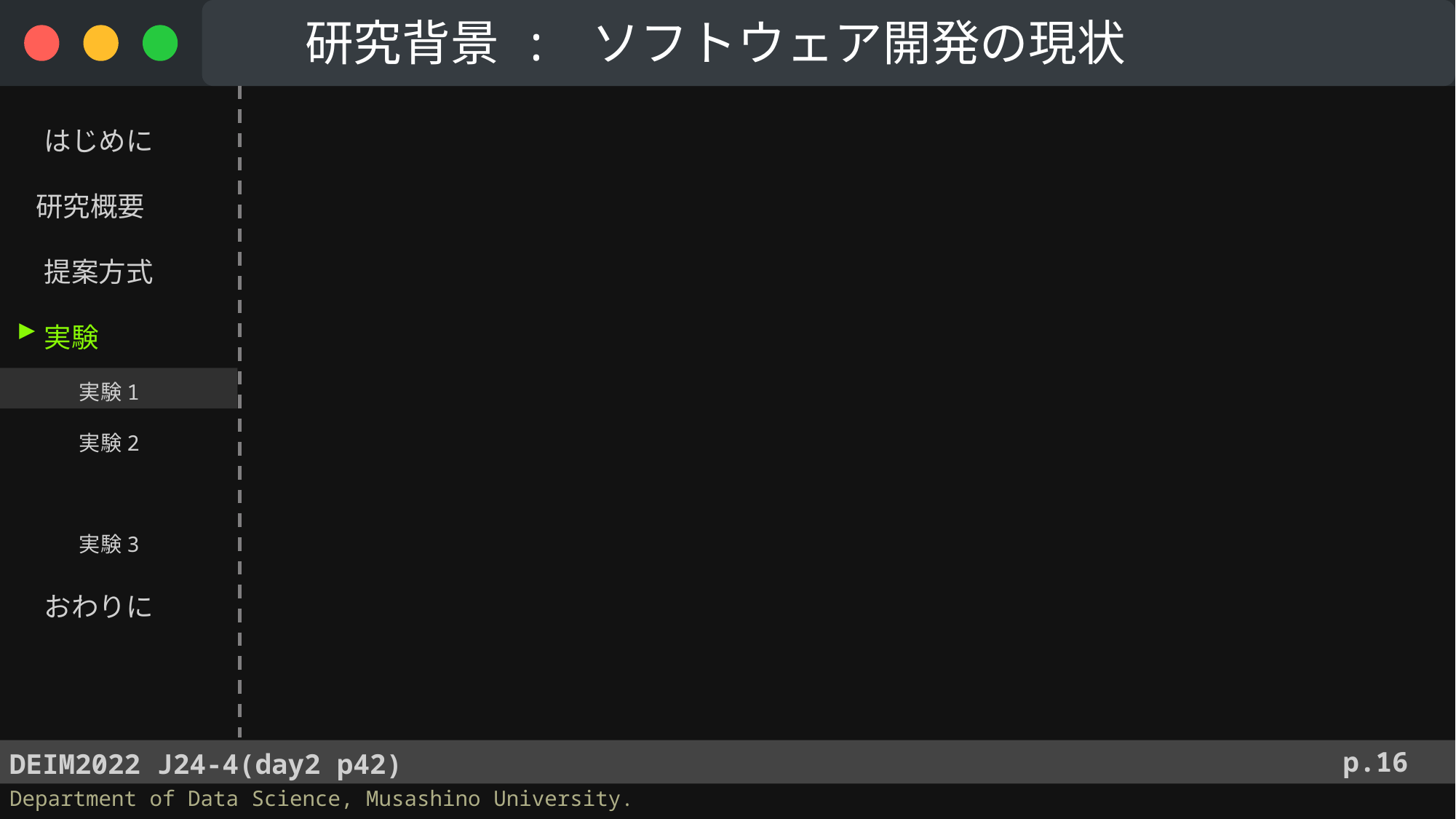

研究背景 : ソフトウェア開発の現状
　 はじめに
   研究概要
　 提案方式
　 実験
　　　 実験1
　　　 実験2
　　　 実験3
　 おわりに

▶︎

p.16